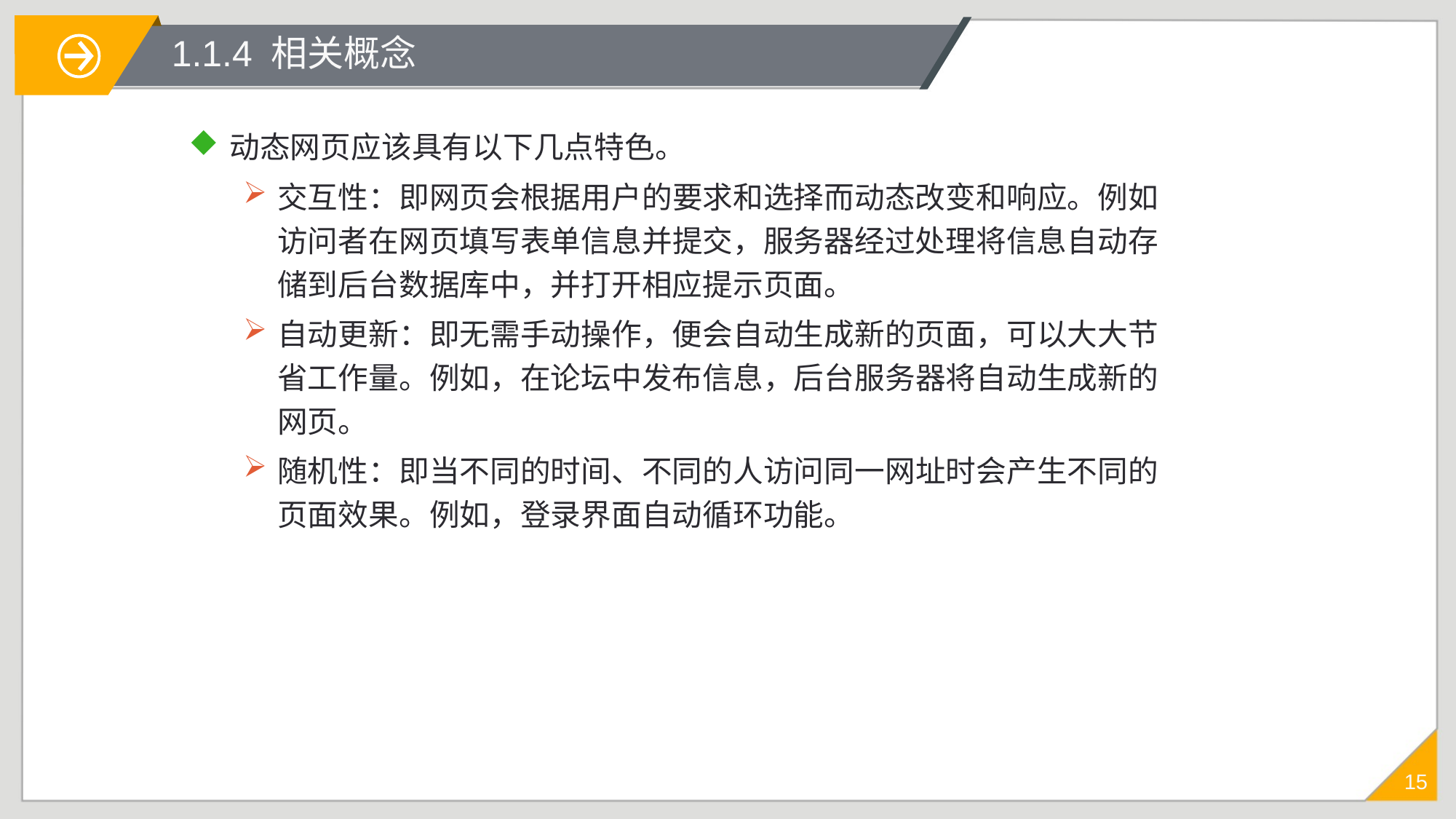

# 1.1.4 相关概念
动态网页应该具有以下几点特色。
交互性：即网页会根据用户的要求和选择而动态改变和响应。例如访问者在网页填写表单信息并提交，服务器经过处理将信息自动存储到后台数据库中，并打开相应提示页面。
自动更新：即无需手动操作，便会自动生成新的页面，可以大大节省工作量。例如，在论坛中发布信息，后台服务器将自动生成新的网页。
随机性：即当不同的时间、不同的人访问同一网址时会产生不同的页面效果。例如，登录界面自动循环功能。